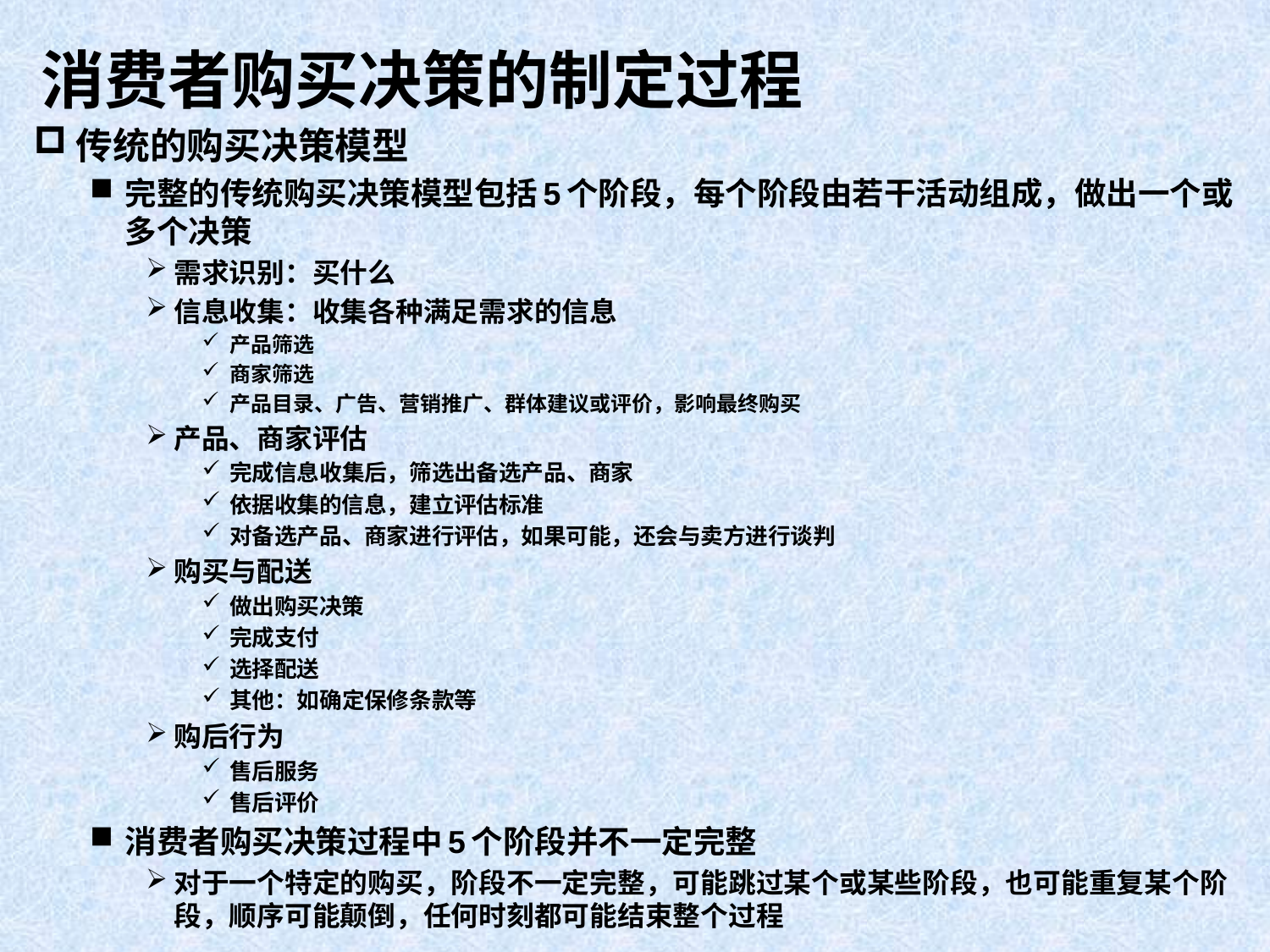

# 消费者购买决策的制定过程
传统的购买决策模型
完整的传统购买决策模型包括5个阶段，每个阶段由若干活动组成，做出一个或多个决策
需求识别：买什么
信息收集：收集各种满足需求的信息
产品筛选
商家筛选
产品目录、广告、营销推广、群体建议或评价，影响最终购买
产品、商家评估
完成信息收集后，筛选出备选产品、商家
依据收集的信息，建立评估标准
对备选产品、商家进行评估，如果可能，还会与卖方进行谈判
购买与配送
做出购买决策
完成支付
选择配送
其他：如确定保修条款等
购后行为
售后服务
售后评价
消费者购买决策过程中5个阶段并不一定完整
对于一个特定的购买，阶段不一定完整，可能跳过某个或某些阶段，也可能重复某个阶段，顺序可能颠倒，任何时刻都可能结束整个过程